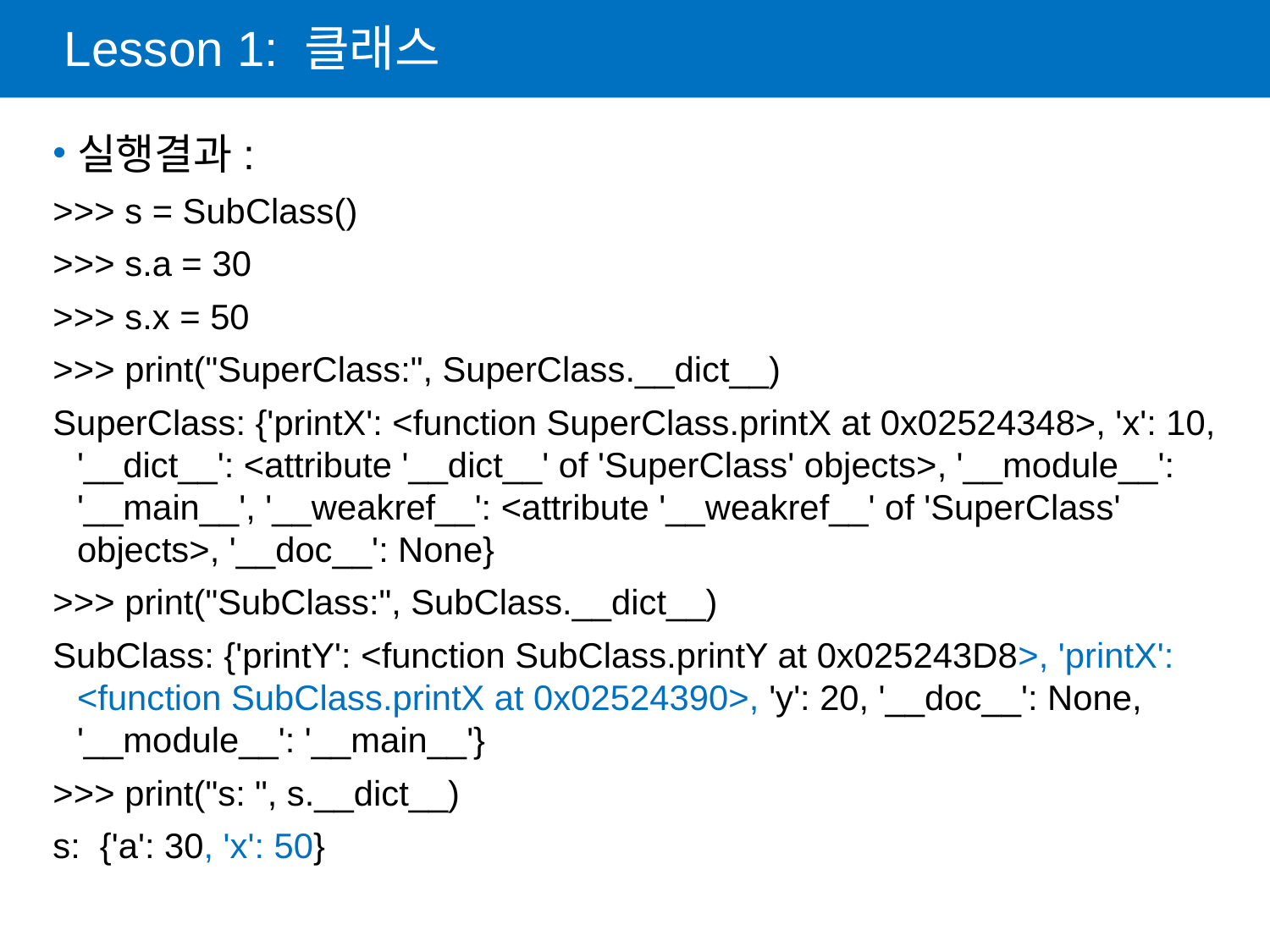

# Lesson 1: 클래스
실행결과:
>>> s = SubClass()
>>> s.a = 30
>>> s.x = 50
>>> print("SuperClass:", SuperClass.__dict__)
SuperClass: {'printX': <function SuperClass.printX at 0x02524348>, 'x': 10, '__dict__': <attribute '__dict__' of 'SuperClass' objects>, '__module__': '__main__', '__weakref__': <attribute '__weakref__' of 'SuperClass' objects>, '__doc__': None}
>>> print("SubClass:", SubClass.__dict__)
SubClass: {'printY': <function SubClass.printY at 0x025243D8>, 'printX': <function SubClass.printX at 0x02524390>, 'y': 20, '__doc__': None, '__module__': '__main__'}
>>> print("s: ", s.__dict__)
s:  {'a': 30, 'x': 50}